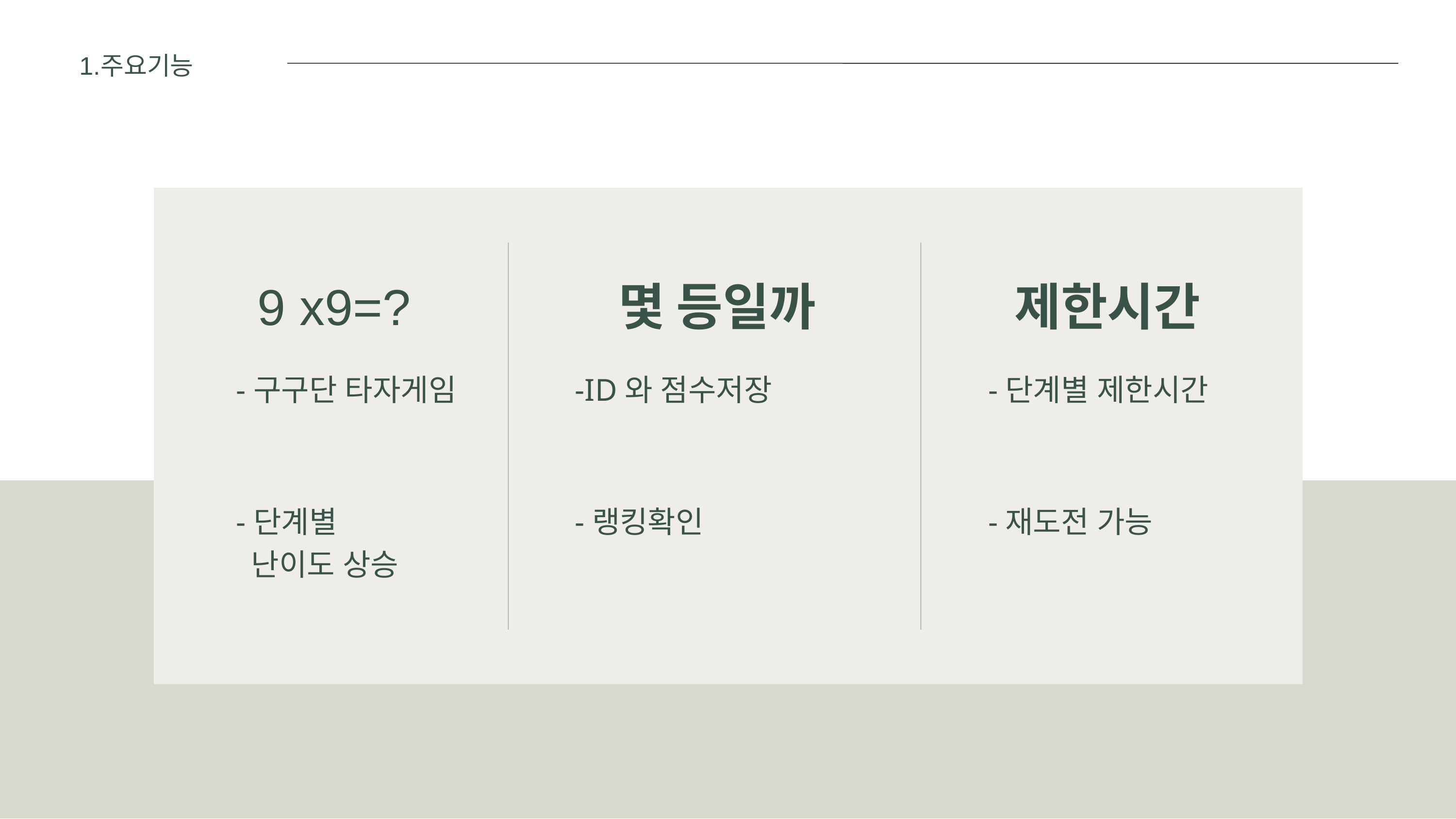

주요기능

9 x9=?
몇 등일까
제한시간
-구구단 타자게임
-ID와 점수저장
-단계별 제한시간

-단계별
 난이도 상승
-랭킹확인
-재도전 가능